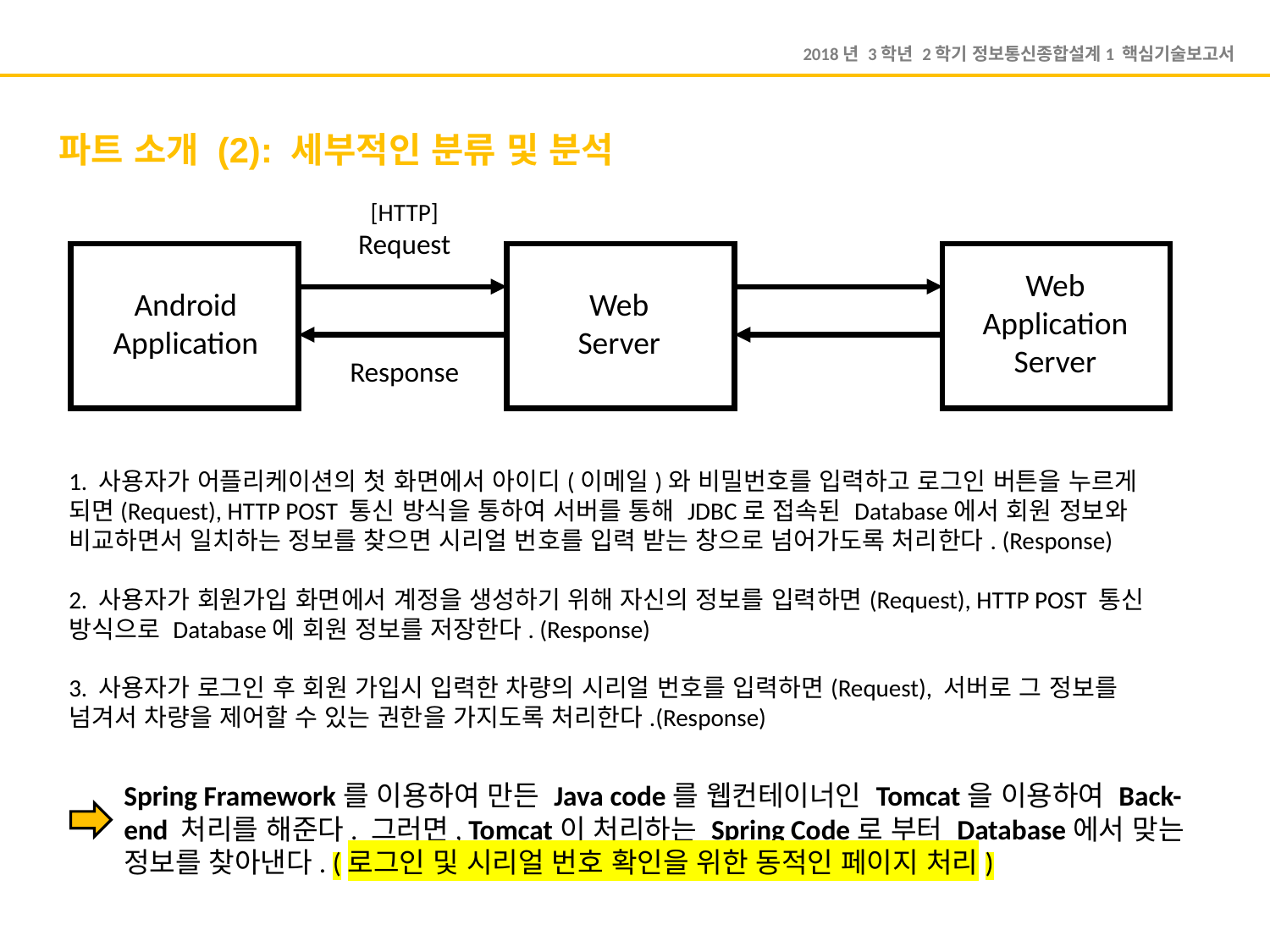

2018년 3학년 2학기 정보통신종합설계1 핵심기술보고서
파트 소개 (2): 세부적인 분류 및 분석
[HTTP]
Request

Web
Application Server
Android
Application
Web
Server
Response
1. 사용자가 어플리케이션의 첫 화면에서 아이디(이메일)와 비밀번호를 입력하고 로그인 버튼을 누르게 되면(Request), HTTP POST 통신 방식을 통하여 서버를 통해 JDBC로 접속된 Database에서 회원 정보와 비교하면서 일치하는 정보를 찾으면 시리얼 번호를 입력 받는 창으로 넘어가도록 처리한다. (Response)

2. 사용자가 회원가입 화면에서 계정을 생성하기 위해 자신의 정보를 입력하면(Request), HTTP POST 통신 방식으로 Database에 회원 정보를 저장한다. (Response)

3. 사용자가 로그인 후 회원 가입시 입력한 차량의 시리얼 번호를 입력하면(Request), 서버로 그 정보를 넘겨서 차량을 제어할 수 있는 권한을 가지도록 처리한다.(Response)
Spring Framework를 이용하여 만든 Java code를 웹컨테이너인 Tomcat을 이용하여 Back-end 처리를 해준다. 그러면, Tomcat이 처리하는 Spring Code로 부터 Database에서 맞는 정보를 찾아낸다. (로그인 및 시리얼 번호 확인을 위한 동적인 페이지 처리)